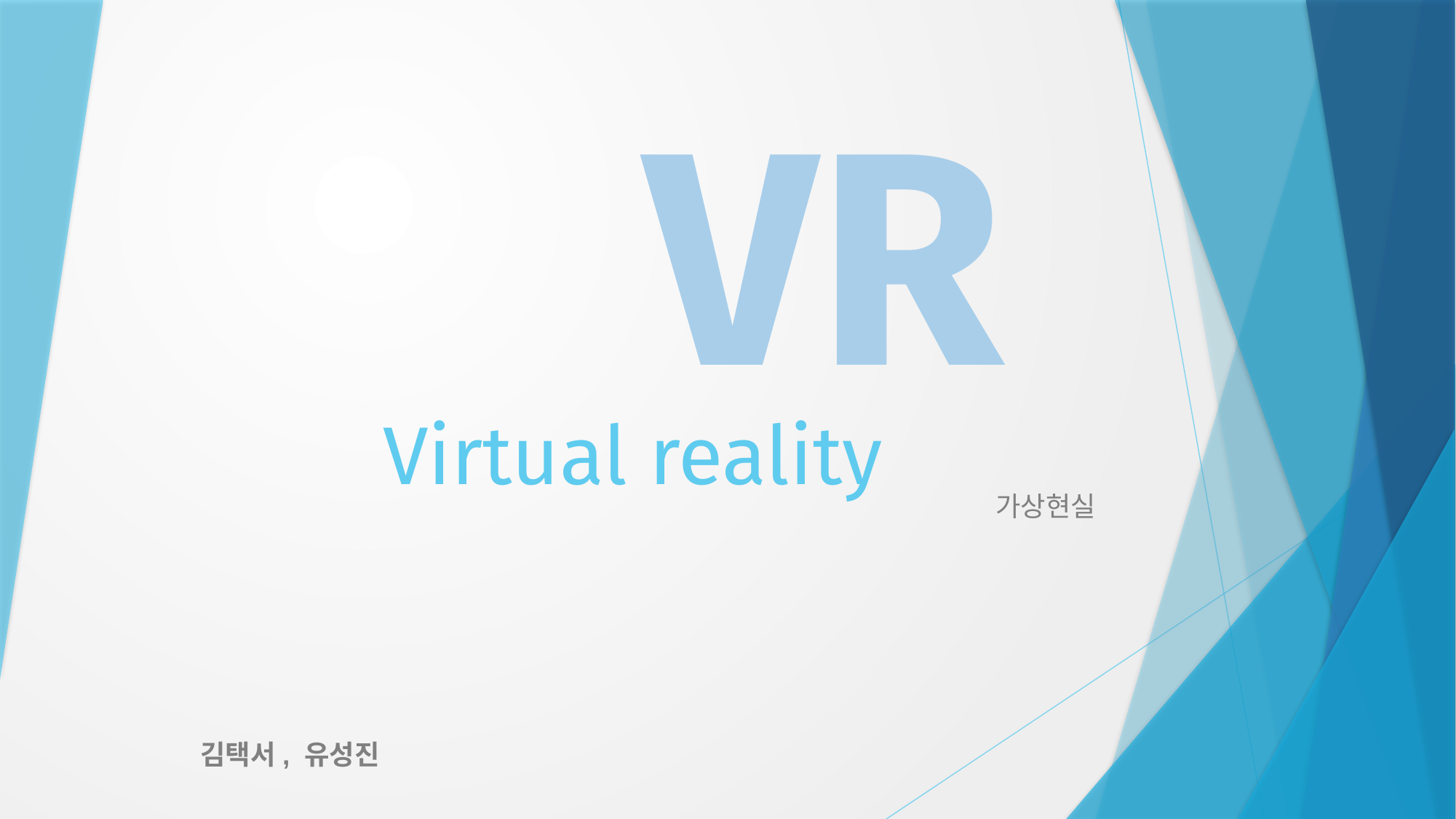

VR
# Virtual reality
가상현실
김택서, 유성진